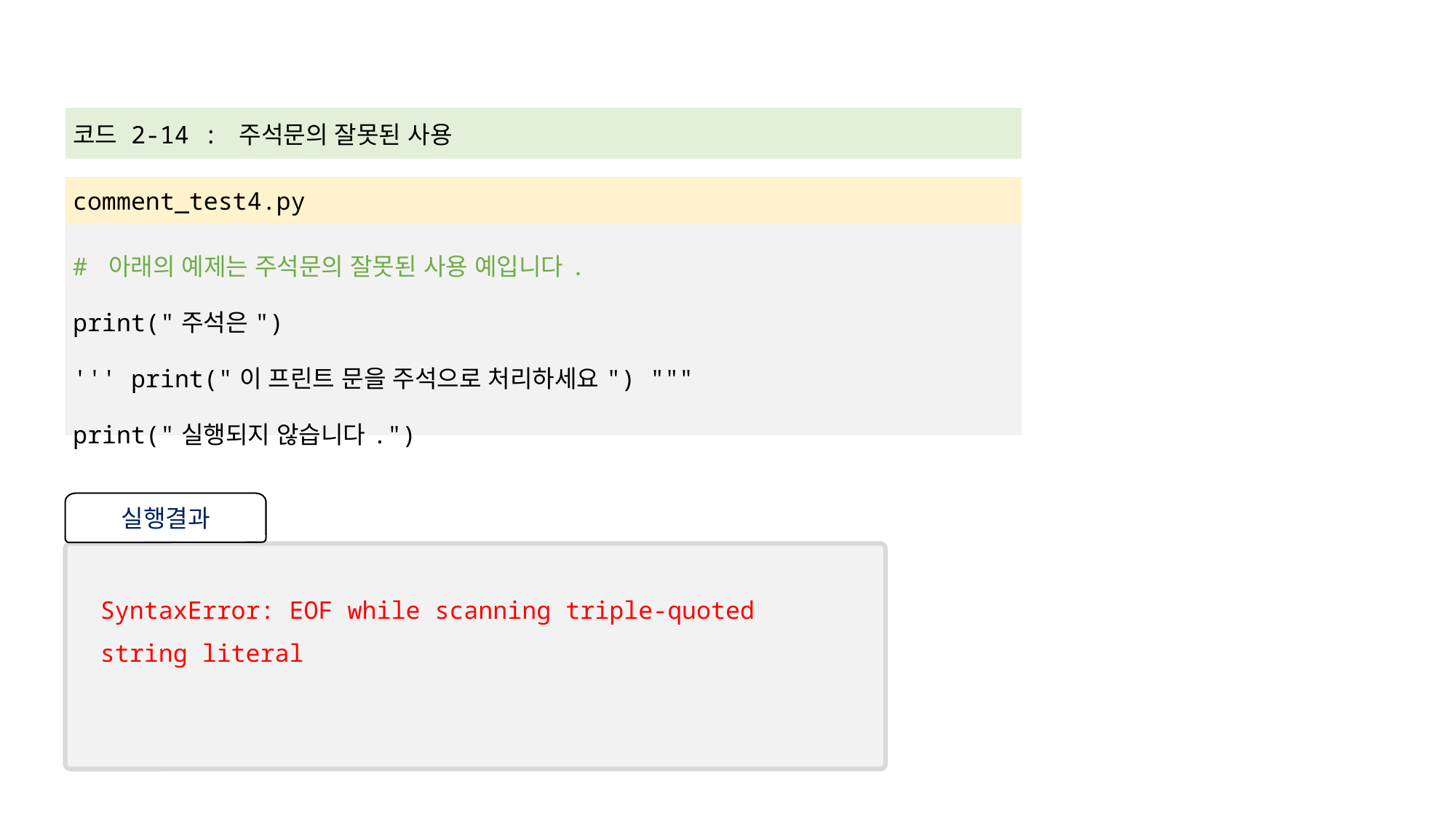

| 코드 2-14 : 주석문의 잘못된 사용 |
| --- |
|  |
| comment\_test4.py |
| # 아래의 예제는 주석문의 잘못된 사용 예입니다. print("주석은") ''' print("이 프린트 문을 주석으로 처리하세요") """ print("실행되지 않습니다.") |
실행결과

SyntaxError: EOF while scanning triple-quoted string literal